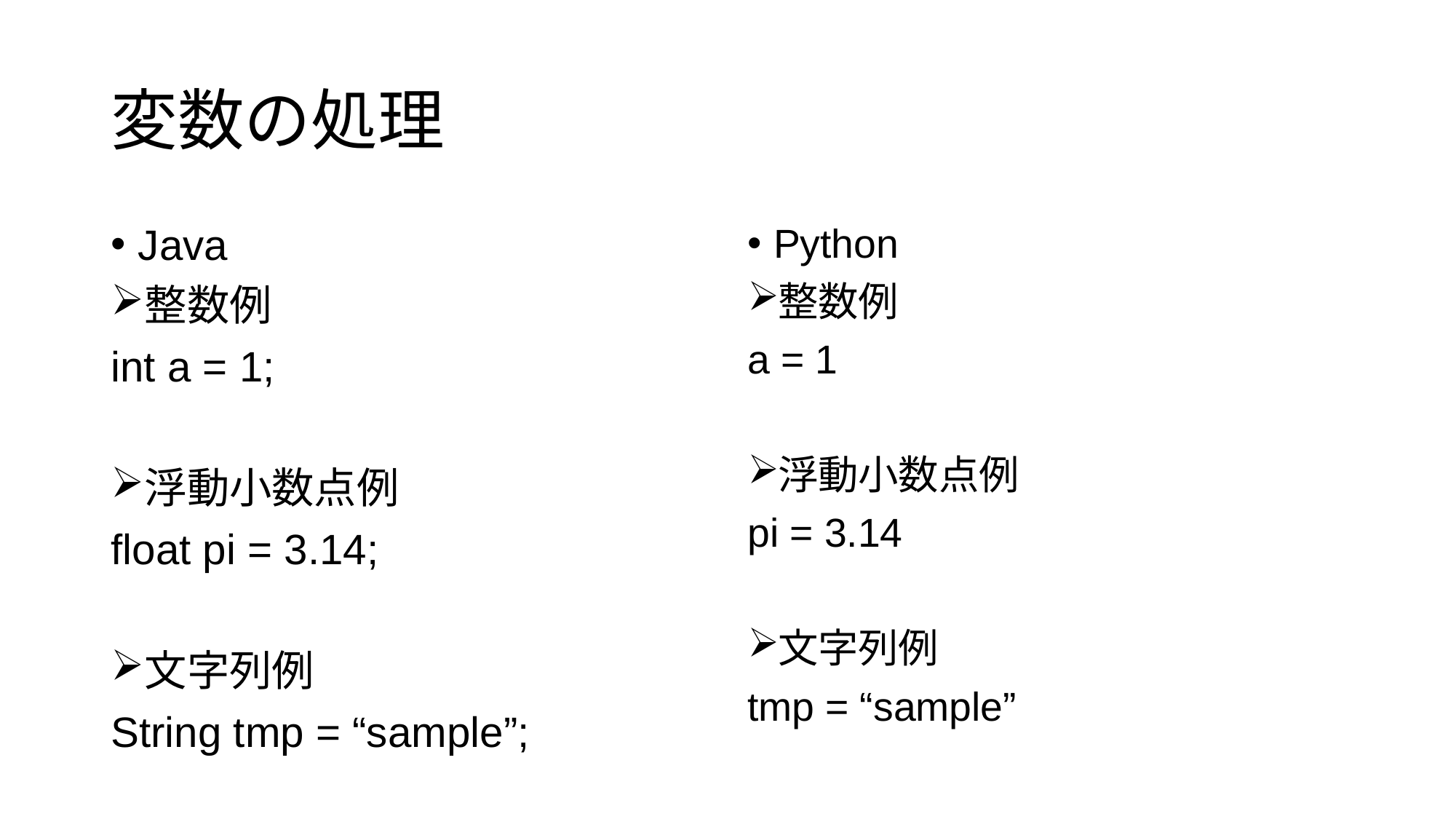

# 変数の処理
Java
整数例
int a = 1;

浮動小数点例
float pi = 3.14;

文字列例
String tmp = “sample”;
Python
整数例
a = 1

浮動小数点例
pi = 3.14

文字列例
tmp = “sample”